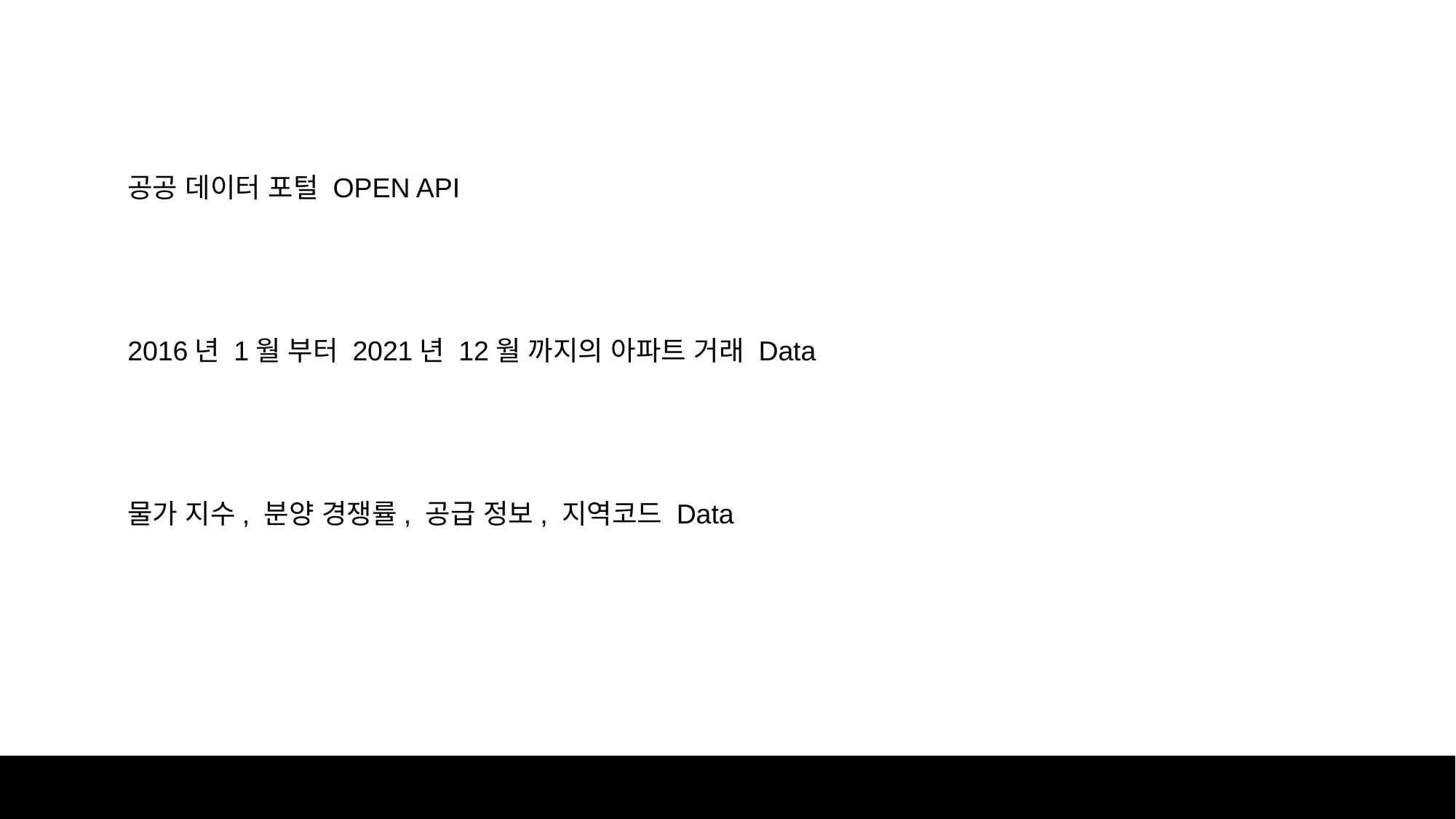

공공 데이터 포털 OPEN API
2016년 1월 부터 2021년 12월 까지의 아파트 거래 Data
물가 지수, 분양 경쟁률, 공급 정보, 지역코드 Data